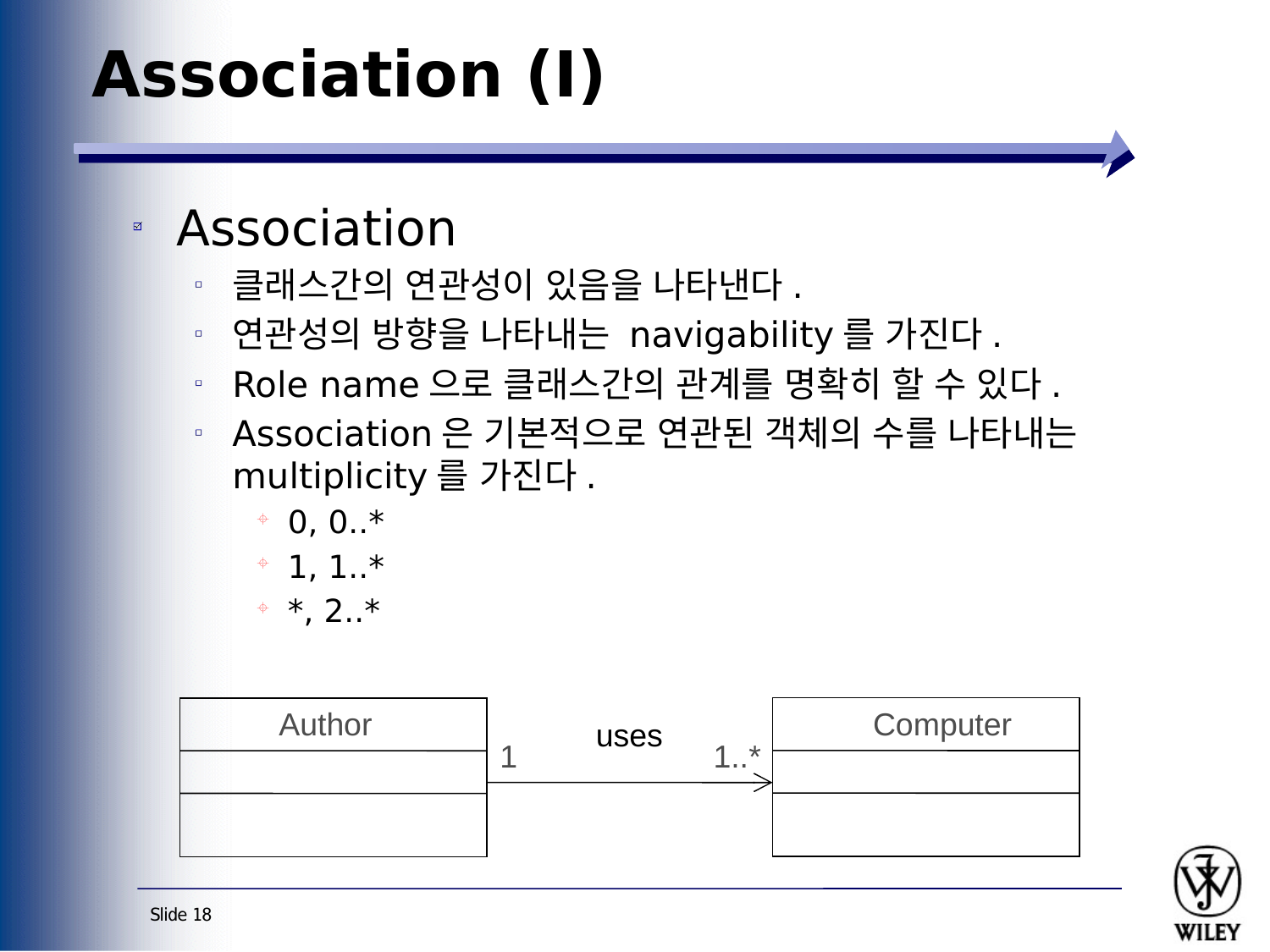

# Association (I)
Association
클래스간의 연관성이 있음을 나타낸다.
연관성의 방향을 나타내는 navigability를 가진다.
Role name으로 클래스간의 관계를 명확히 할 수 있다.
Association은 기본적으로 연관된 객체의 수를 나타내는 multiplicity를 가진다.
0, 0..*
1, 1..*
*, 2..*

Computer

Author

uses
1
1..*

Slide 18